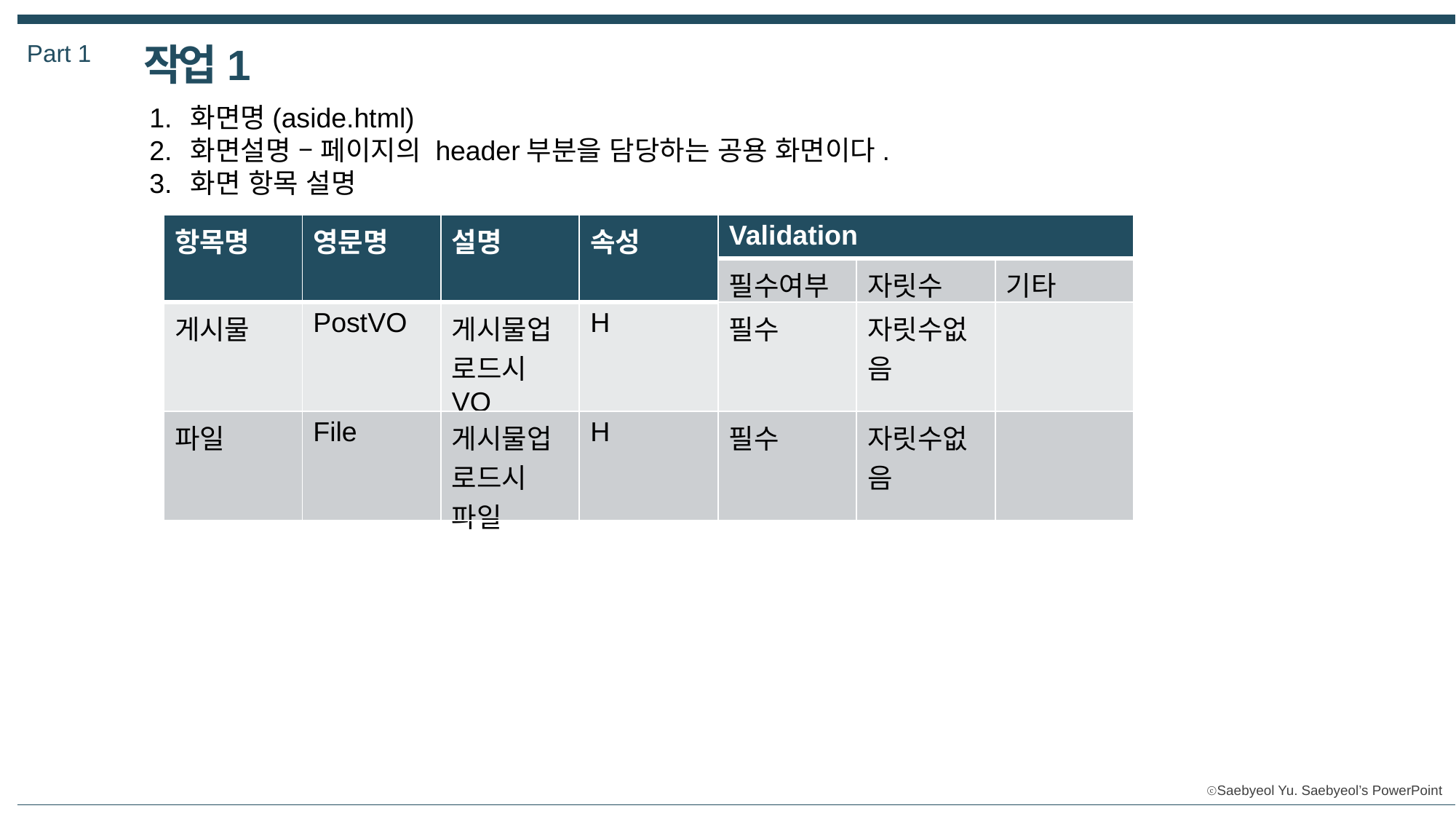

Part 1
작업1
화면명(aside.html)
화면설명 – 페이지의 header부분을 담당하는 공용 화면이다.
화면 항목 설명
| 항목명 | 영문명 | 설명 | 속성 | Validation |  |  |
| --- | --- | --- | --- | --- | --- | --- |
|  |  |  |  | 필수여부 | 자릿수 | 기타 |
| 게시물 | PostVO | 게시물업로드시 VO | H | 필수 | 자릿수없음 |  |
| 파일 | File | 게시물업로드시 파일 | H | 필수 | 자릿수없음 |  |
예제 입력
5
예제 출력
*
**
***
****
*****
예제 입력
3
예제 출력
*
**
***
3, 내용을 입력하세요